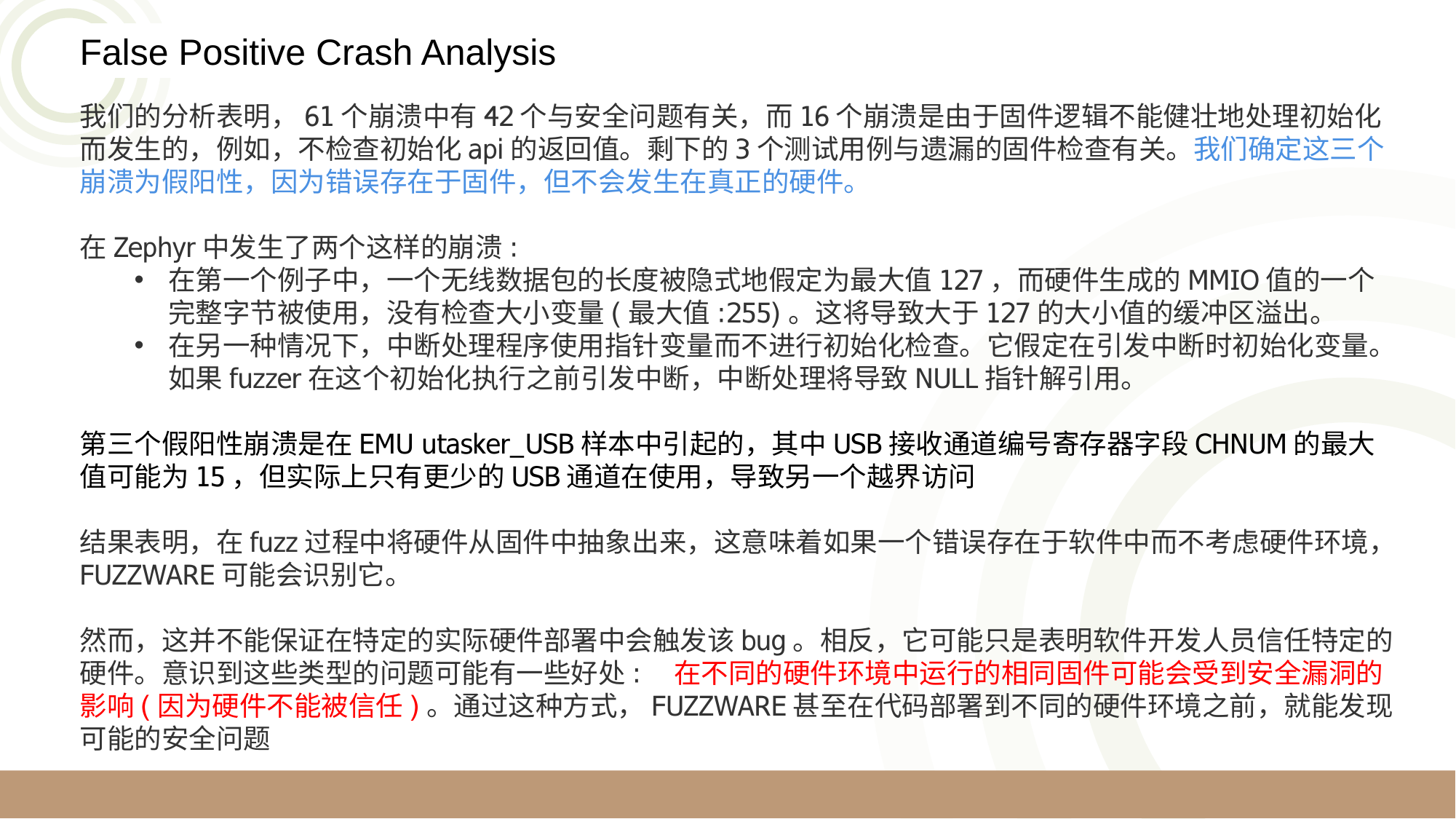

False Positive Crash Analysis
我们的分析表明，61个崩溃中有42个与安全问题有关，而16个崩溃是由于固件逻辑不能健壮地处理初始化而发生的，例如，不检查初始化api的返回值。剩下的3个测试用例与遗漏的固件检查有关。我们确定这三个崩溃为假阳性，因为错误存在于固件，但不会发生在真正的硬件。

在Zephyr中发生了两个这样的崩溃:
在第一个例子中，一个无线数据包的长度被隐式地假定为最大值127，而硬件生成的MMIO值的一个完整字节被使用，没有检查大小变量(最大值:255)。这将导致大于127的大小值的缓冲区溢出。
在另一种情况下，中断处理程序使用指针变量而不进行初始化检查。它假定在引发中断时初始化变量。如果fuzzer在这个初始化执行之前引发中断，中断处理将导致NULL指针解引用。

第三个假阳性崩溃是在EMU utasker_USB样本中引起的，其中USB接收通道编号寄存器字段CHNUM的最大值可能为15，但实际上只有更少的USB通道在使用，导致另一个越界访问

结果表明，在fuzz过程中将硬件从固件中抽象出来，这意味着如果一个错误存在于软件中而不考虑硬件环境，FUZZWARE可能会识别它。

然而，这并不能保证在特定的实际硬件部署中会触发该bug。相反，它可能只是表明软件开发人员信任特定的硬件。意识到这些类型的问题可能有一些好处:   在不同的硬件环境中运行的相同固件可能会受到安全漏洞的影响(因为硬件不能被信任)。通过这种方式，FUZZWARE甚至在代码部署到不同的硬件环境之前，就能发现可能的安全问题